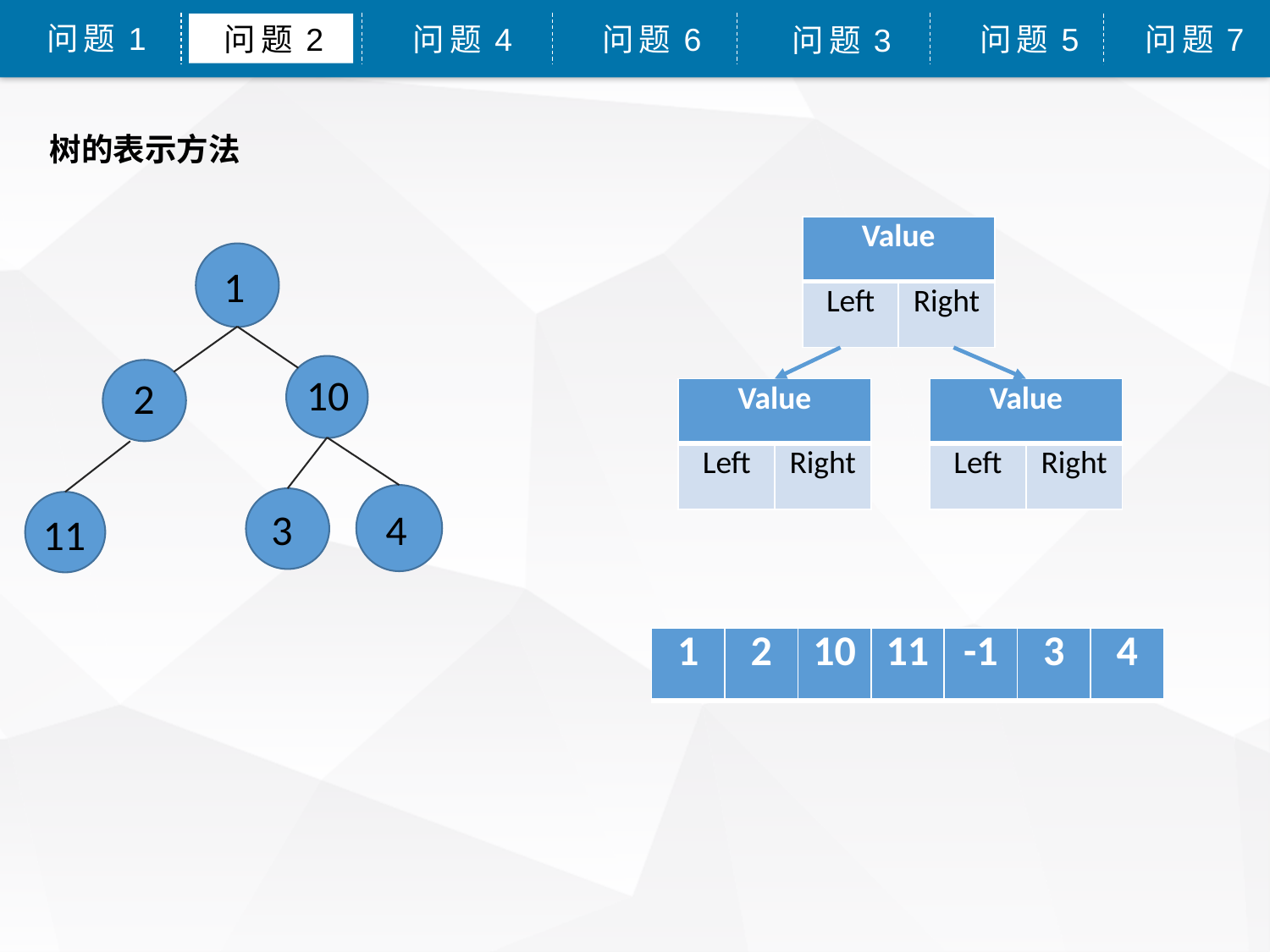

问题1
问题2
问题4
问题6
问题5
问题7

问题3
树的表示方法
| Value |  |
| --- | --- |
| Left | Right |

1

10
2

3
4
11
| Value |  |
| --- | --- |
| Left | Right |
| Value |  |
| --- | --- |
| Left | Right |
| 1 | 2 | 10 | 11 | -1 | 3 | 4 |
| --- | --- | --- | --- | --- | --- | --- |